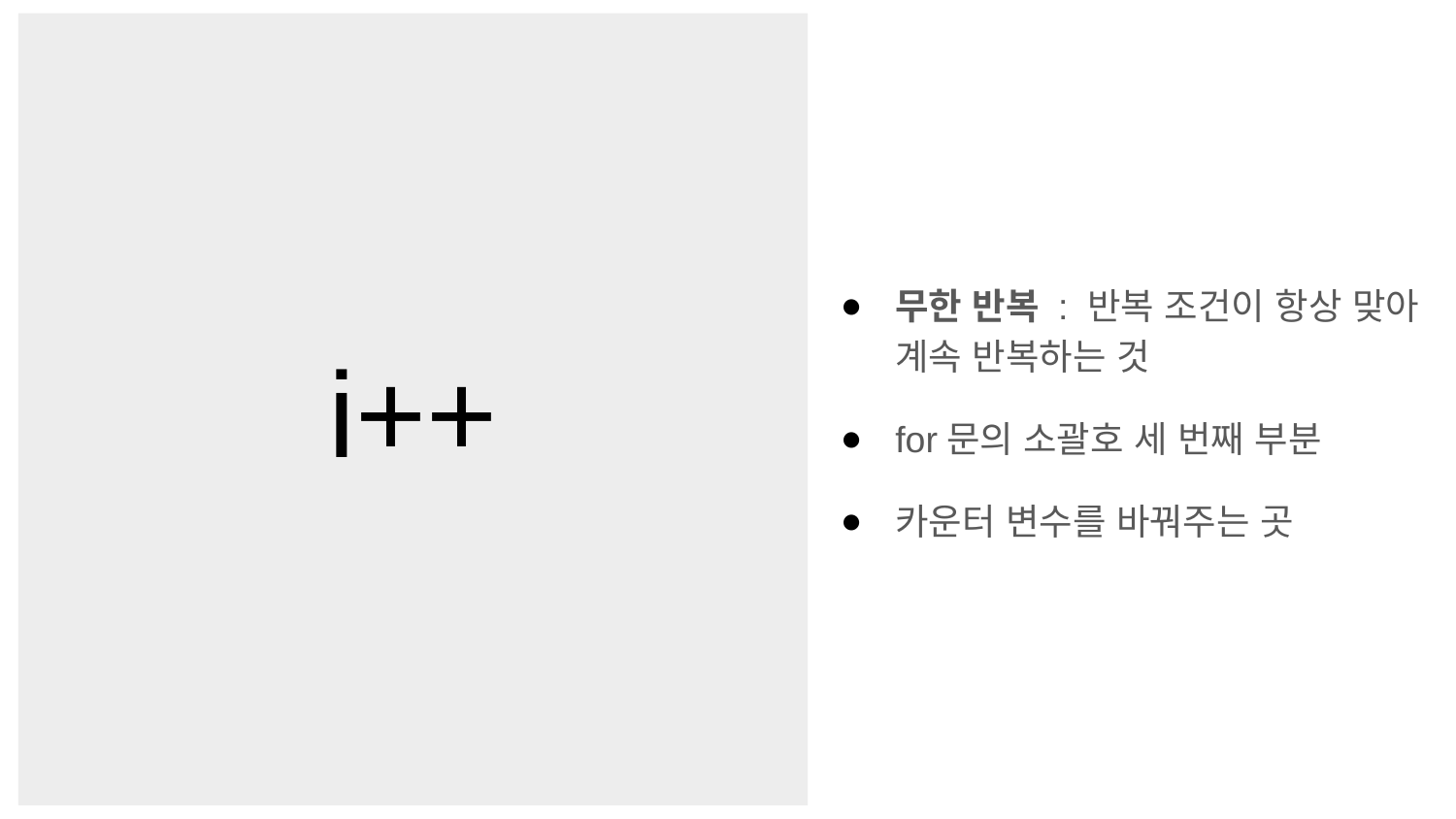

무한 반복 : 반복 조건이 항상 맞아 계속 반복하는 것
for문의 소괄호 세 번째 부분
카운터 변수를 바꿔주는 곳
i++